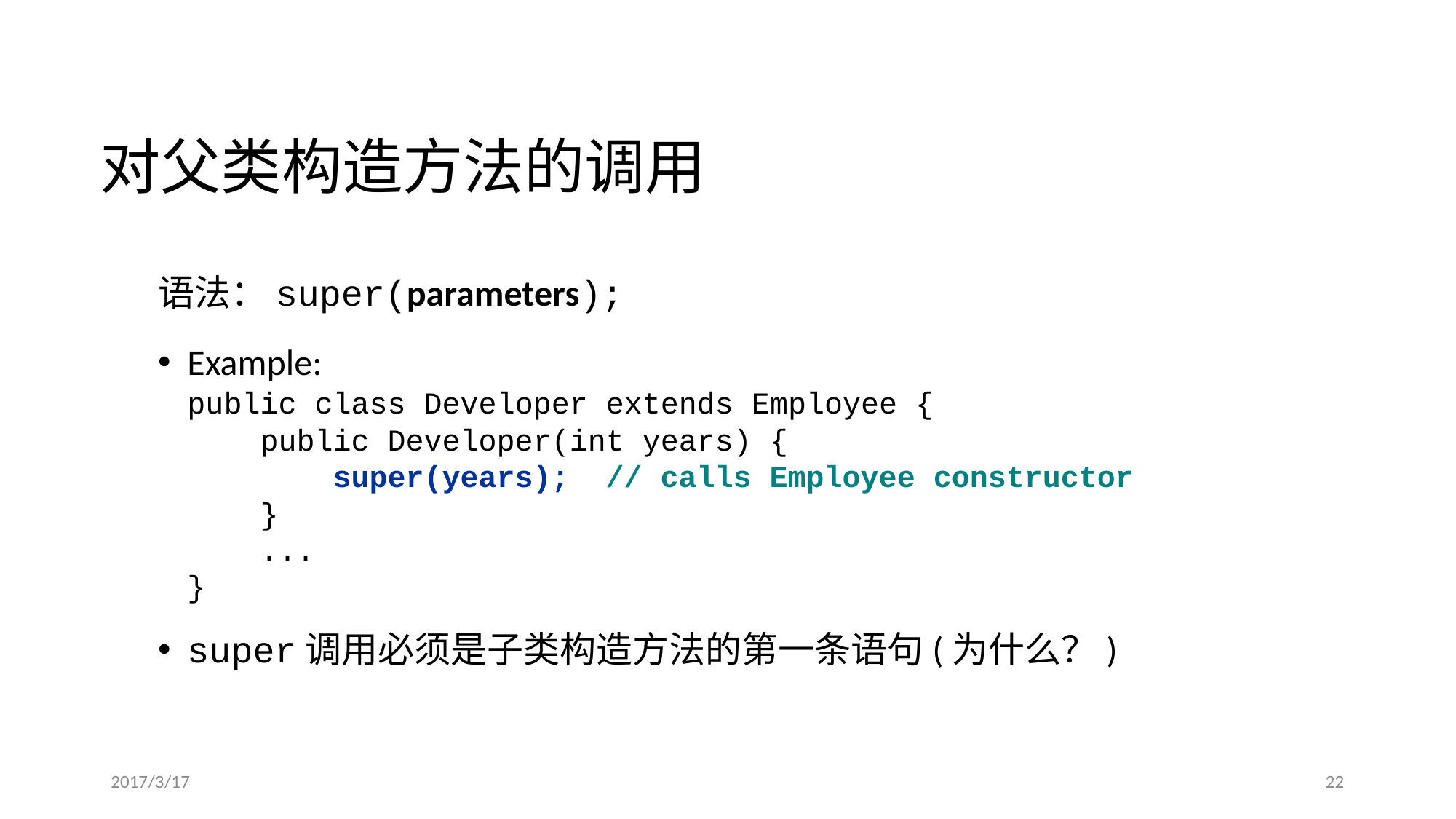

# 对父类构造方法的调用

语法：super(parameters);

Example:
	public class Developer extends Employee {
	    public Developer(int years) {
	        super(years);  // calls Employee constructor
	    }
	    ...
	}

super调用必须是子类构造方法的第一条语句(为什么？)
2017/3/17
22